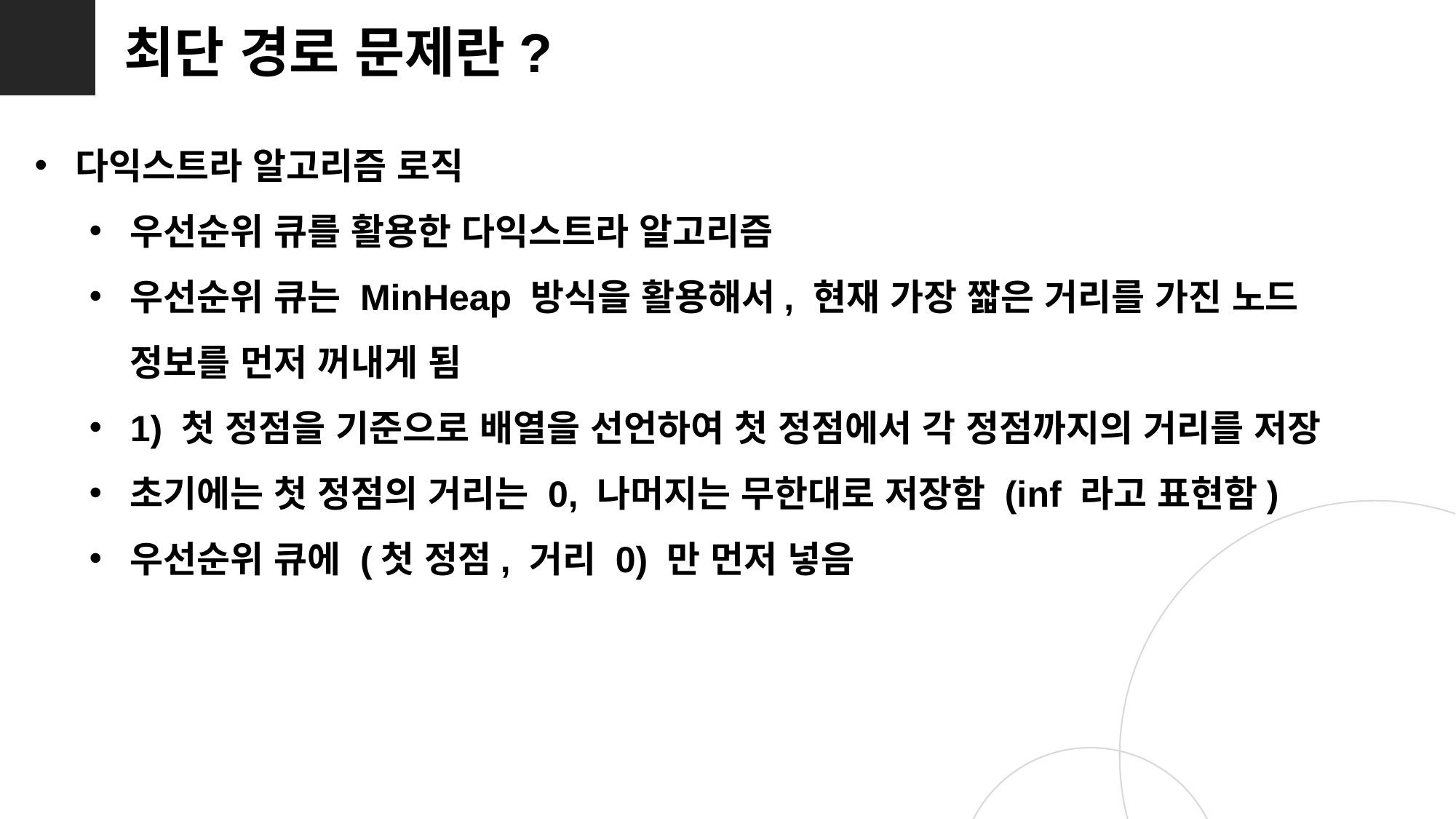

최단 경로 문제란?
다익스트라 알고리즘 로직
우선순위 큐를 활용한 다익스트라 알고리즘
우선순위 큐는 MinHeap 방식을 활용해서, 현재 가장 짧은 거리를 가진 노드 정보를 먼저 꺼내게 됨
1) 첫 정점을 기준으로 배열을 선언하여 첫 정점에서 각 정점까지의 거리를 저장
초기에는 첫 정점의 거리는 0, 나머지는 무한대로 저장함 (inf 라고 표현함)
우선순위 큐에 (첫 정점, 거리 0) 만 먼저 넣음